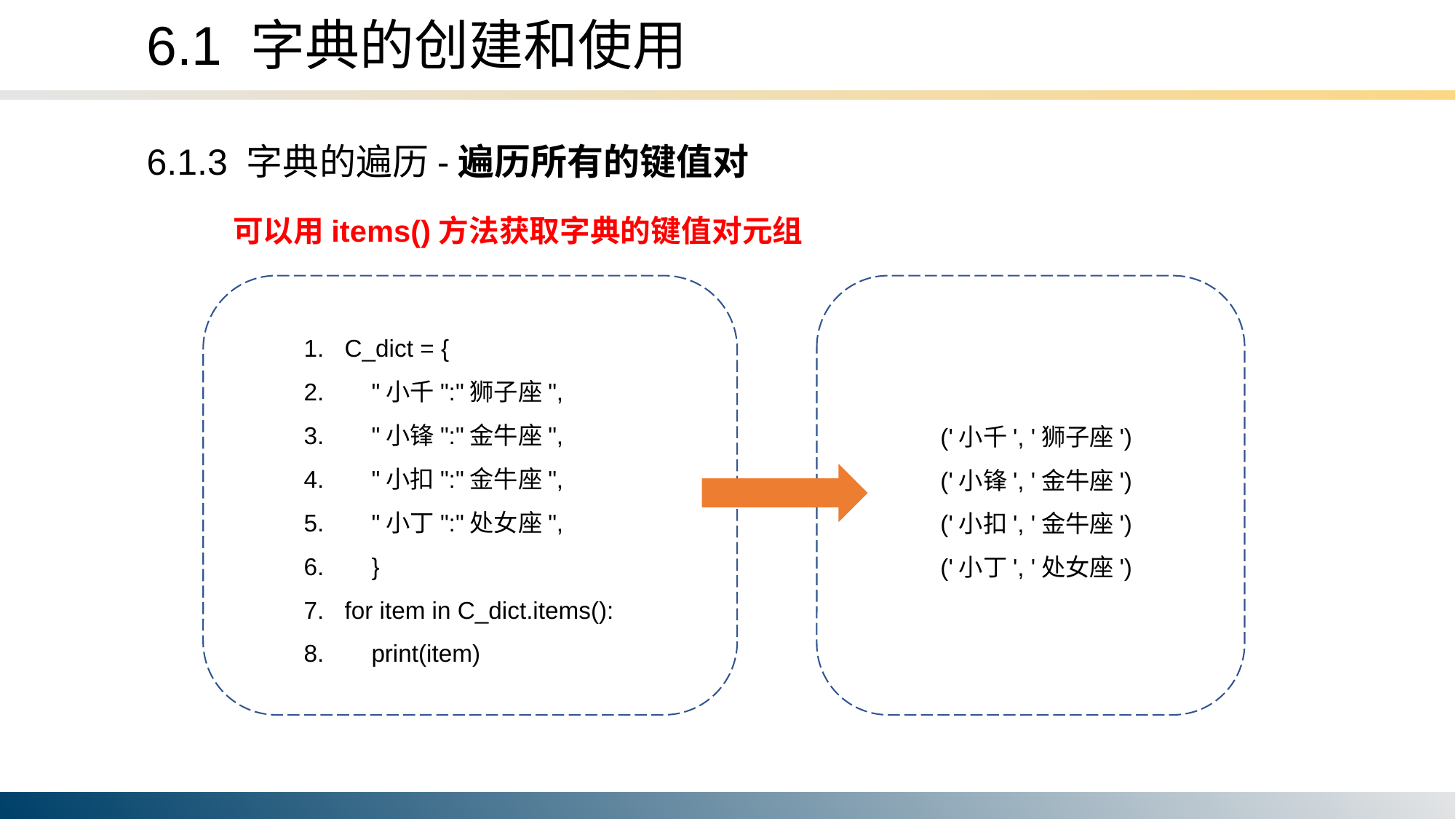

6.1 字典的创建和使用
6.1.3 字典的遍历-遍历所有的键值对
可以用items()方法获取字典的键值对元组

C_dict = {
    "小千":"狮子座",
    "小锋":"金牛座",
    "小扣":"金牛座",
    "小丁":"处女座",
    }
for item in C_dict.items():
    print(item)
('小千', '狮子座')
('小锋', '金牛座')
('小扣', '金牛座')
('小丁', '处女座')